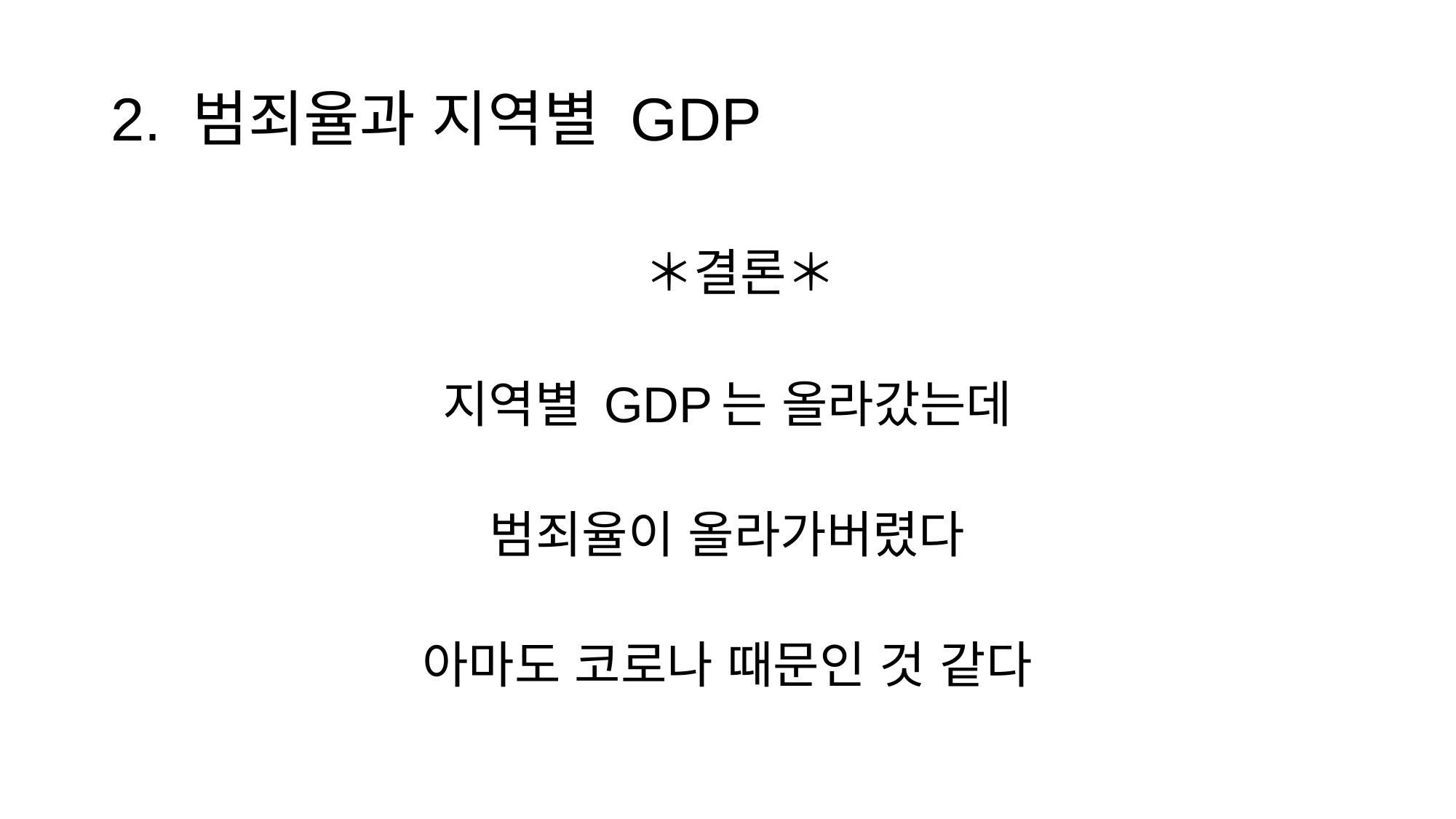

2. 범죄율과 지역별 GDP
 ＊결론＊

지역별 GDP는 올라갔는데

범죄율이 올라가버렸다

아마도 코로나 때문인 것 같다